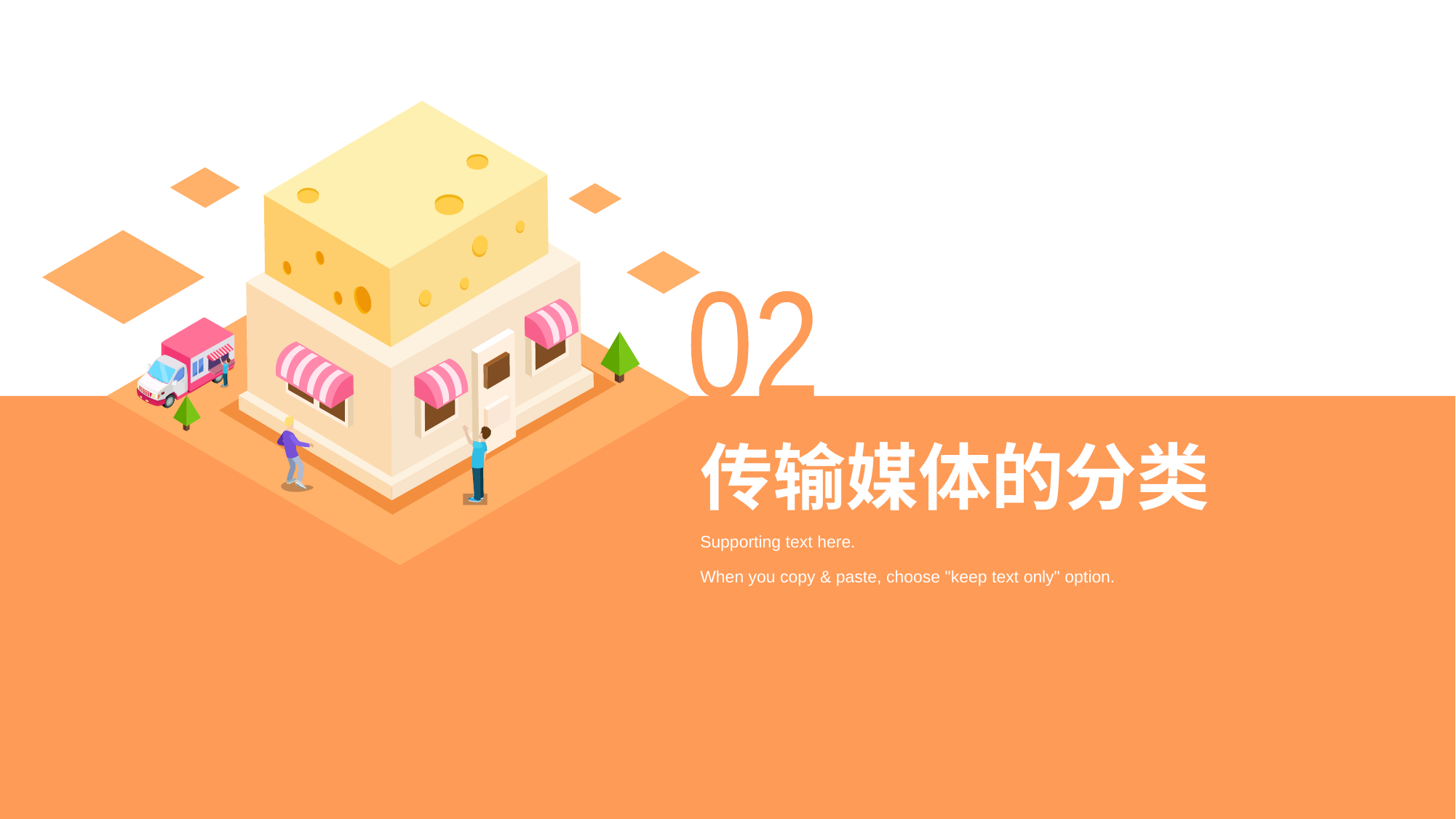

02
# 传输媒体的分类
Supporting text here.
When you copy & paste, choose "keep text only" option.